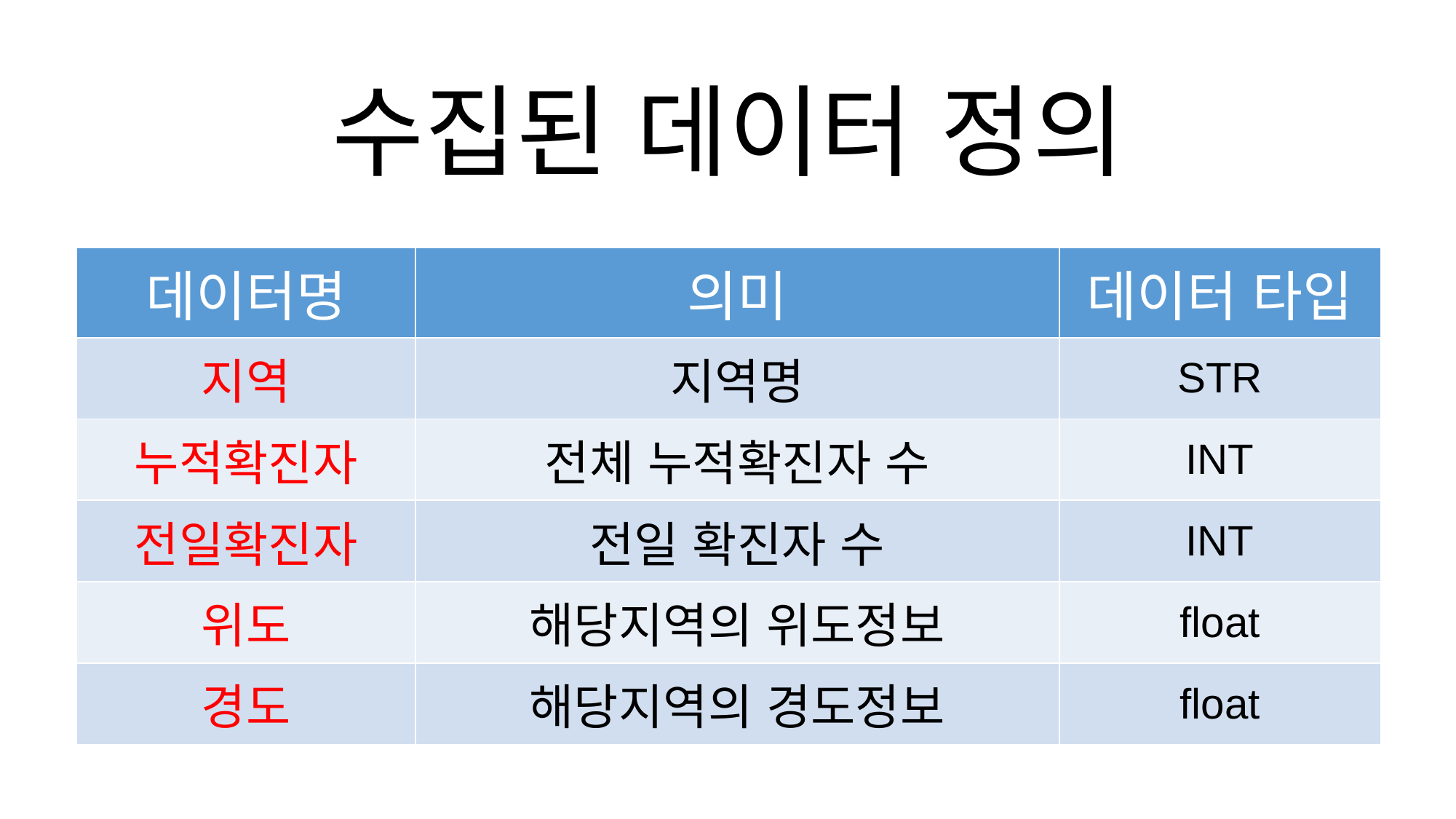

수집된 데이터 정의
| 데이터명 | 의미 | 데이터 타입 |
| --- | --- | --- |
| 지역 | 지역명 | STR |
| 누적확진자 | 전체 누적확진자 수 | INT |
| 전일확진자 | 전일 확진자 수 | INT |
| 위도 | 해당지역의 위도정보 | float |
| 경도 | 해당지역의 경도정보 | float |